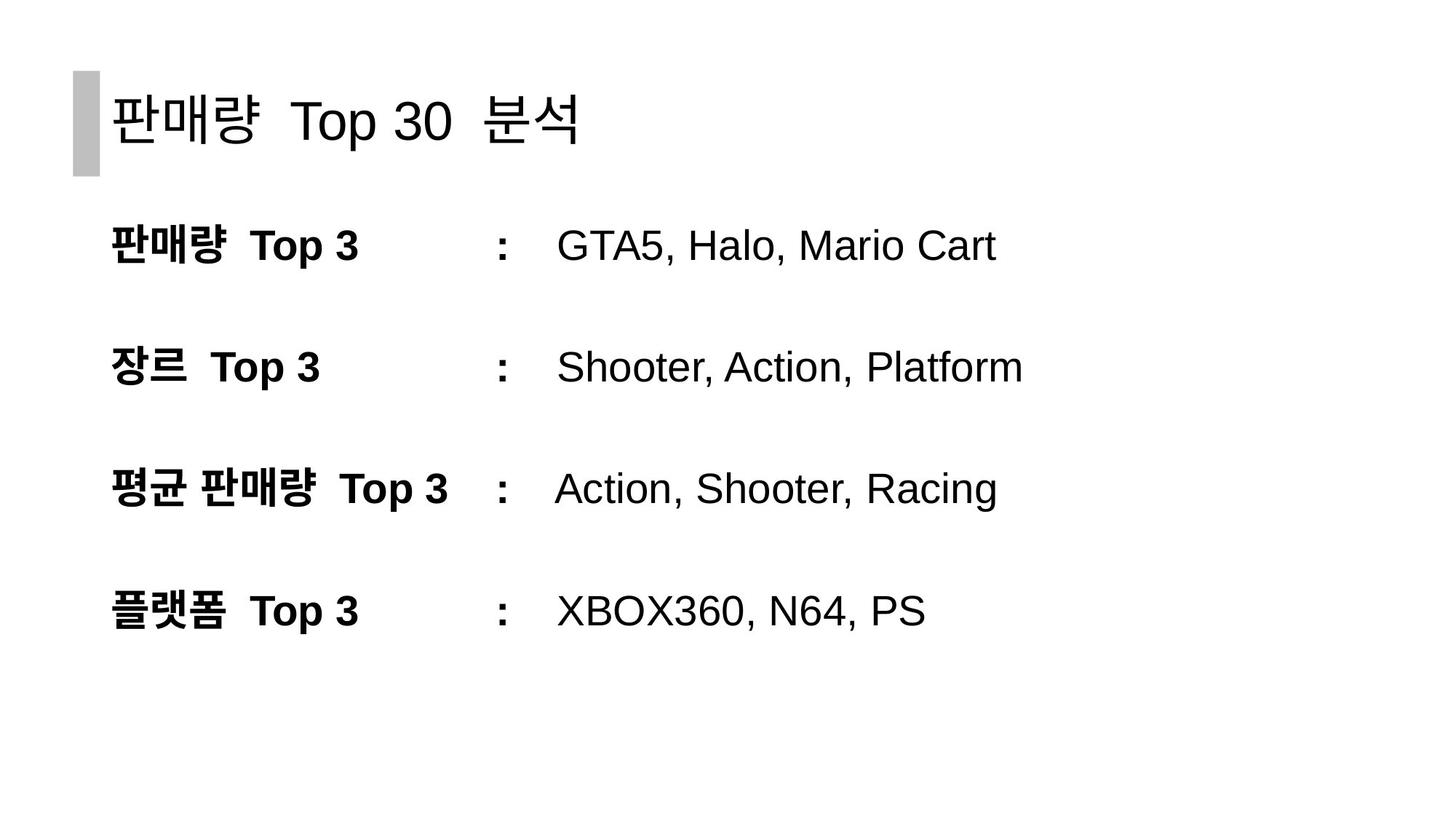

# 판매량 Top 30 분석
판매량 Top 3

장르 Top 3

평균 판매량 Top 3

플랫폼 Top 3
:    GTA5, Halo, Mario Cart

:    Shooter, Action, Platform

:    Action, Shooter, Racing

:    XBOX360, N64, PS